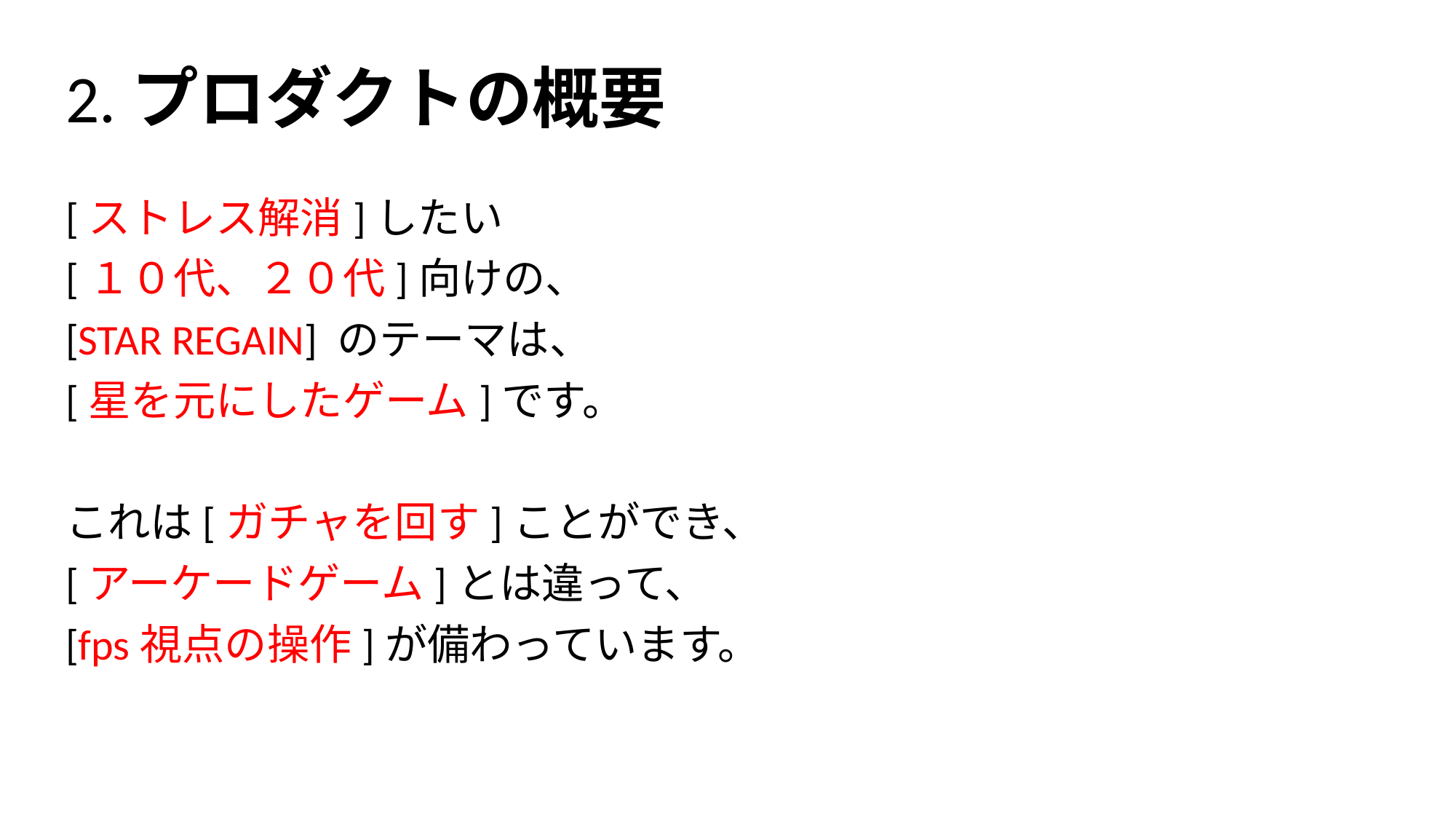

# 2.プロダクトの概要
[ストレス解消]したい
[１０代、２０代]向けの、
[STAR REGAIN] のテーマは、
[星を元にしたゲーム]です。

これは[ガチャを回す]ことができ、
[アーケードゲーム]とは違って、
[fps視点の操作]が備わっています。